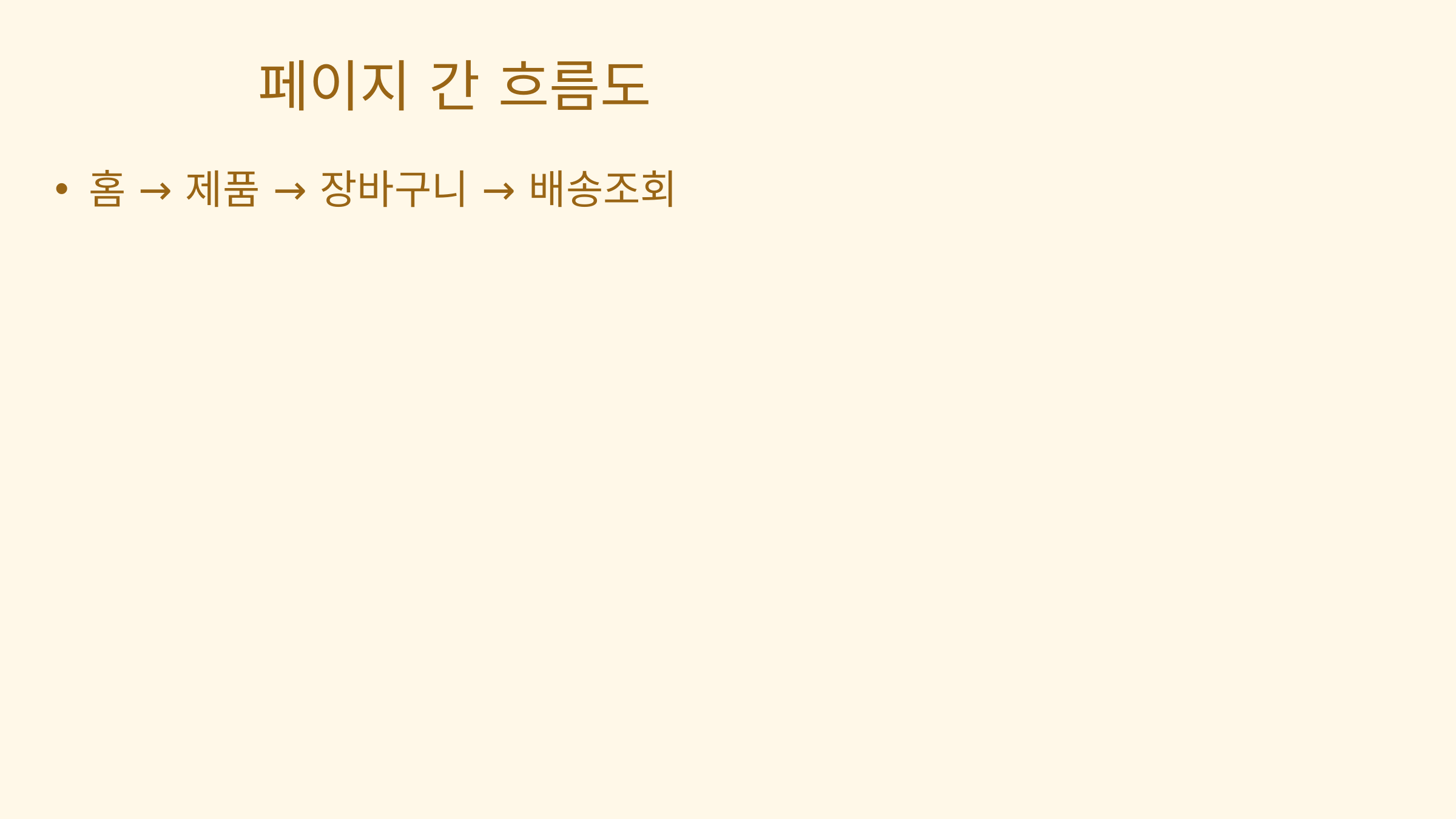

페이지 간 흐름도
홈 → 제품 → 장바구니 → 배송조회